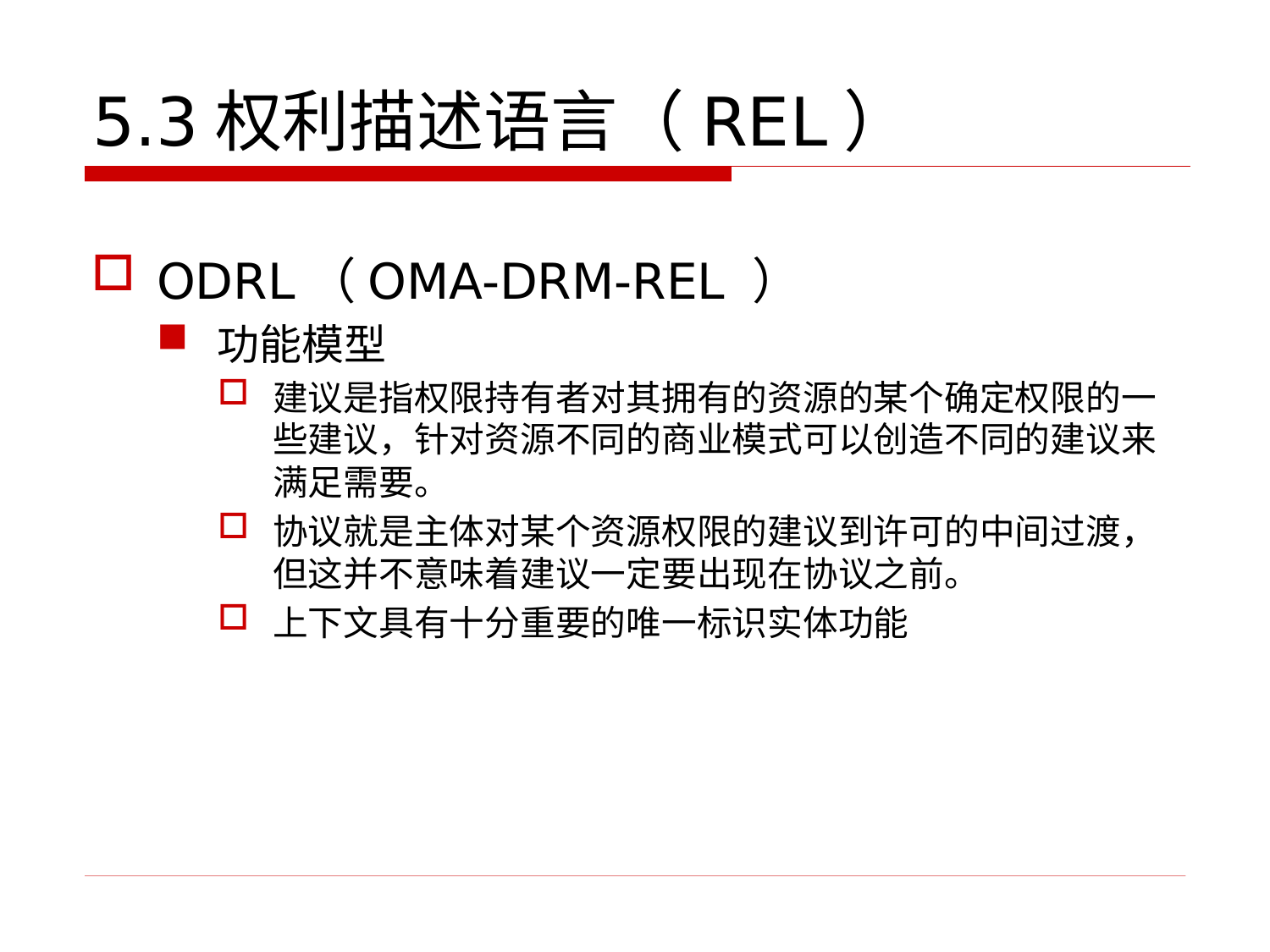

# 5.3权利描述语言（REL）
ODRL（OMA-DRM-REL ）
功能模型
建议是指权限持有者对其拥有的资源的某个确定权限的一些建议，针对资源不同的商业模式可以创造不同的建议来满足需要。
协议就是主体对某个资源权限的建议到许可的中间过渡，但这并不意味着建议一定要出现在协议之前。
上下文具有十分重要的唯一标识实体功能